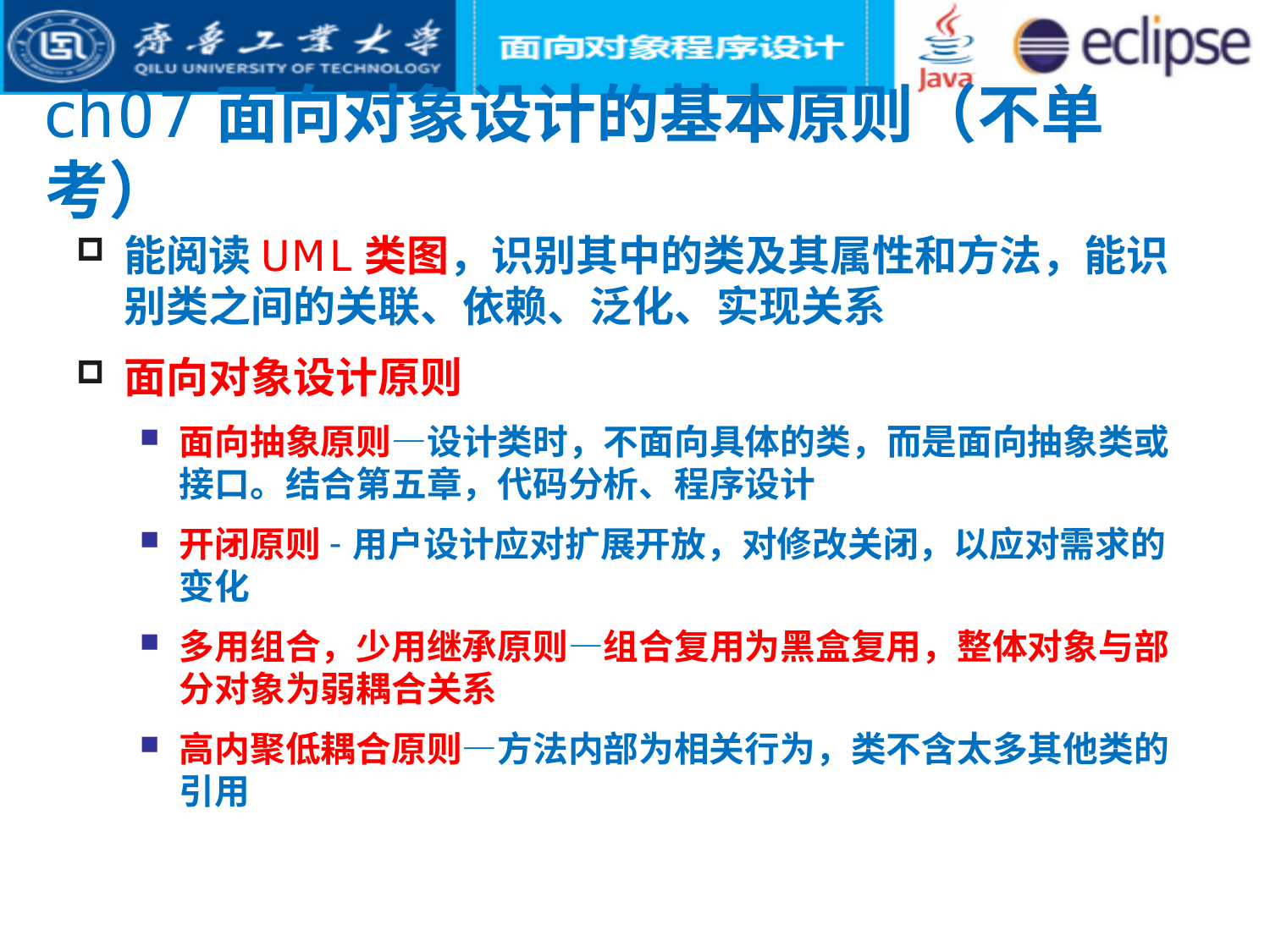

# ch07面向对象设计的基本原则（不单考）
能阅读UML类图，识别其中的类及其属性和方法，能识别类之间的关联、依赖、泛化、实现关系
面向对象设计原则
面向抽象原则—设计类时，不面向具体的类，而是面向抽象类或接口。结合第五章，代码分析、程序设计
开闭原则-用户设计应对扩展开放，对修改关闭，以应对需求的变化
多用组合，少用继承原则—组合复用为黑盒复用，整体对象与部分对象为弱耦合关系
高内聚低耦合原则—方法内部为相关行为，类不含太多其他类的引用
13